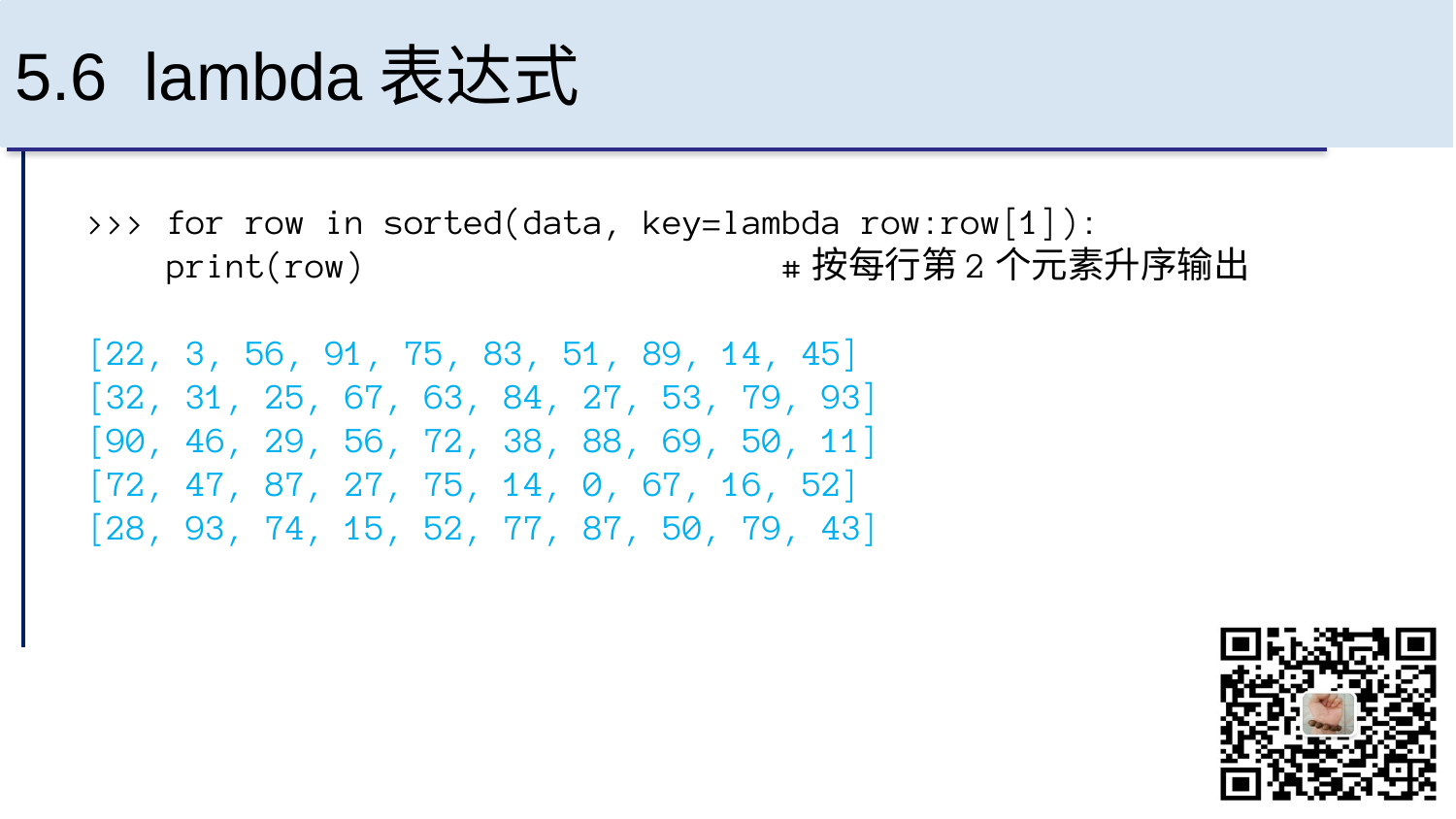

# 5.6  lambda表达式
>>> for row in sorted(data, key=lambda row:row[1]):
    print(row)                     #按每行第2个元素升序输出

[22, 3, 56, 91, 75, 83, 51, 89, 14, 45]
[32, 31, 25, 67, 63, 84, 27, 53, 79, 93]
[90, 46, 29, 56, 72, 38, 88, 69, 50, 11]
[72, 47, 87, 27, 75, 14, 0, 67, 16, 52]
[28, 93, 74, 15, 52, 77, 87, 50, 79, 43]